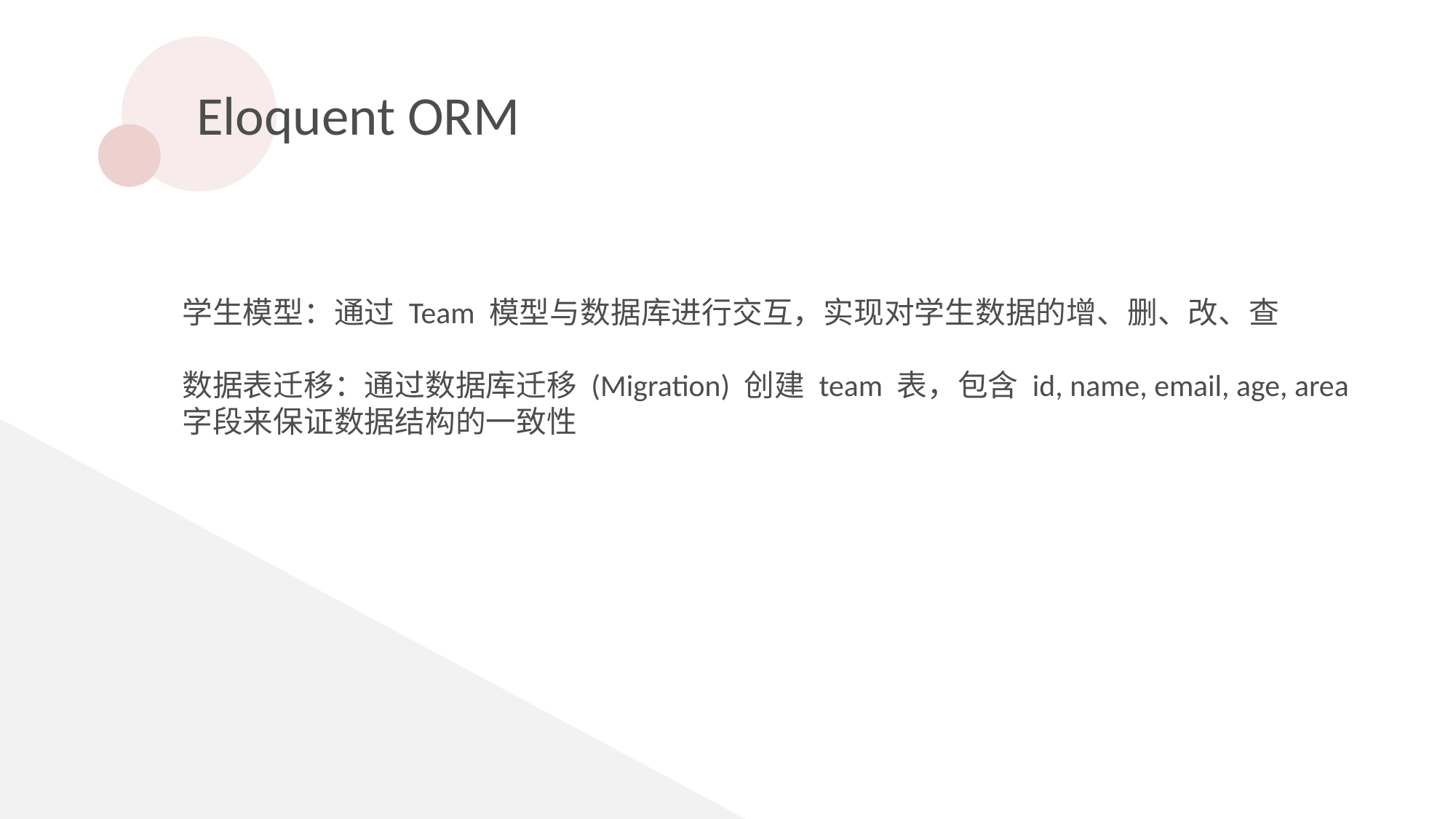

Eloquent ORM

学生模型：通过 Team 模型与数据库进行交互，实现对学生数据的增、删、改、查

数据表迁移：通过数据库迁移 (Migration) 创建 team 表，包含 id, name, email, age, area
字段来保证数据结构的一致性